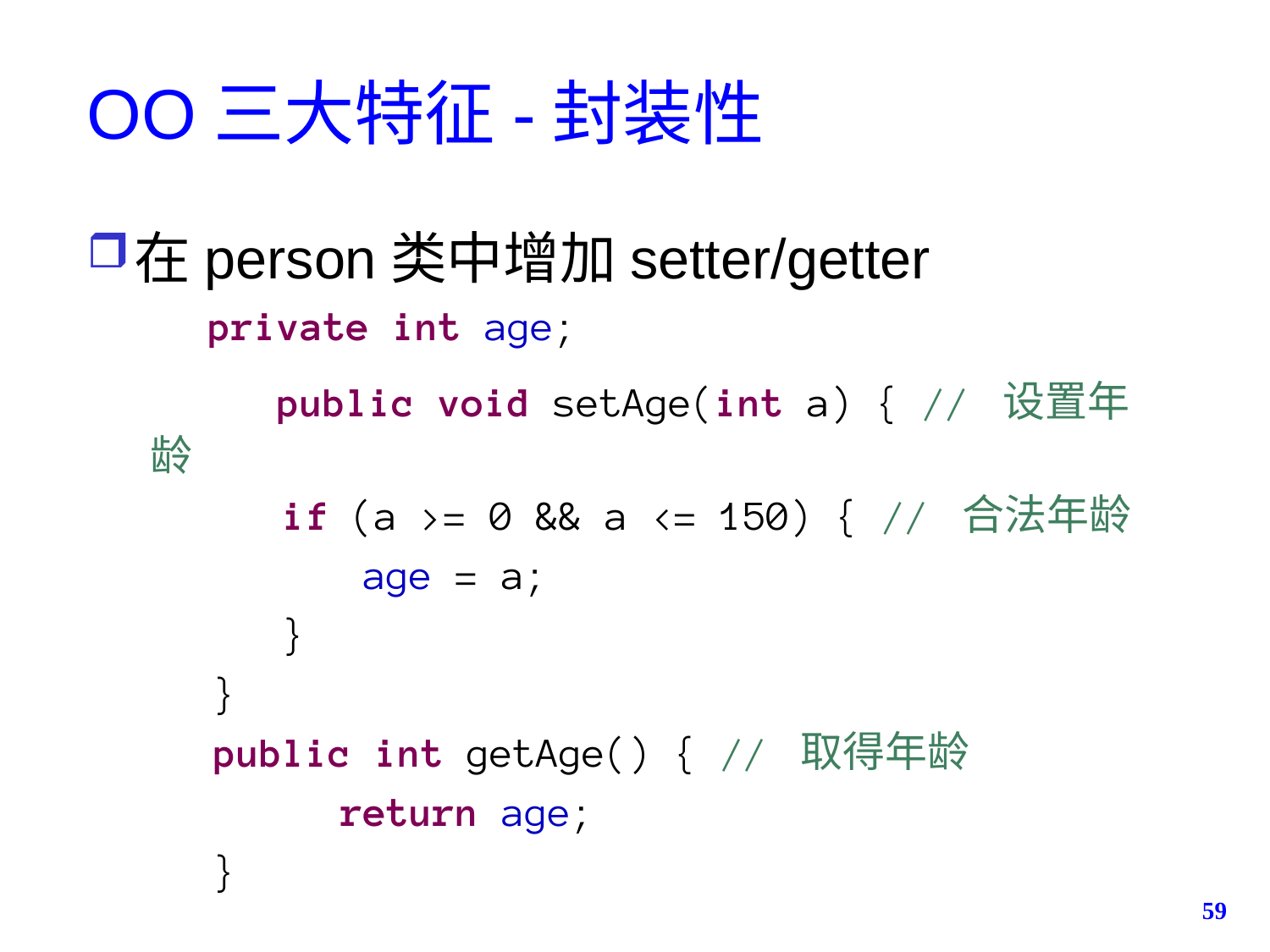

# OO三大特征-封装性
在person类中增加setter/getter
      private int age;
	public void setAge(int a) { // 设置年龄
	   if (a >= 0 && a <= 150) { // 合法年龄
		 age = a;
	   }
	}
	public int getAge() { // 取得年龄
		return age;
	}
59